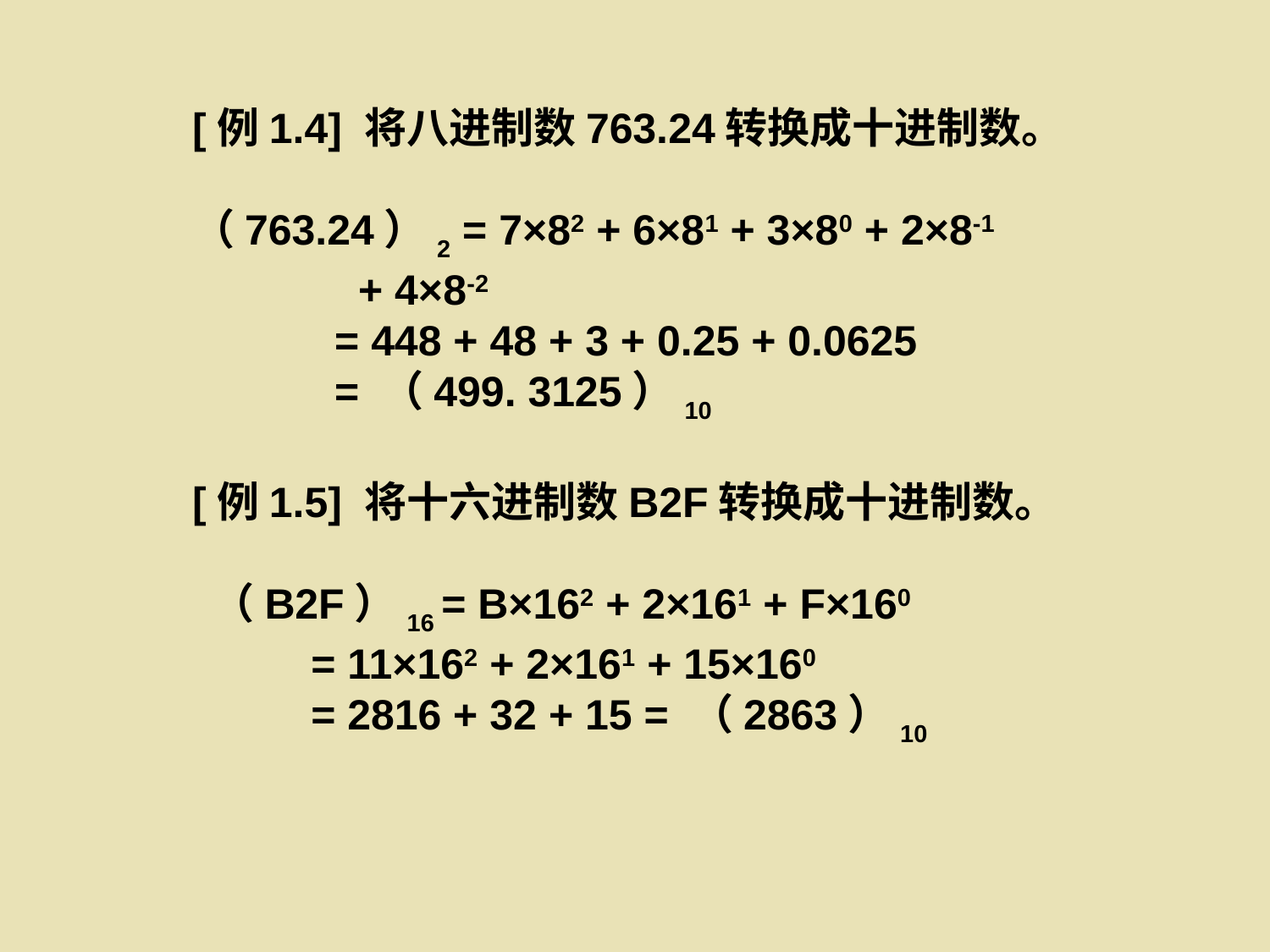

[例1.4] 将八进制数763.24转换成十进制数。

（763.24）2 = 7×82 + 6×81 + 3×80 + 2×8-1
              + 4×8-2
            = 448 + 48 + 3 + 0.25 + 0.0625
            = （499. 3125）10

[例1.5] 将十六进制数B2F转换成十进制数。

 （B2F）16 = B×162 + 2×161 + F×160
          = 11×162 + 2×161 + 15×160
          = 2816 + 32 + 15 = （2863）10